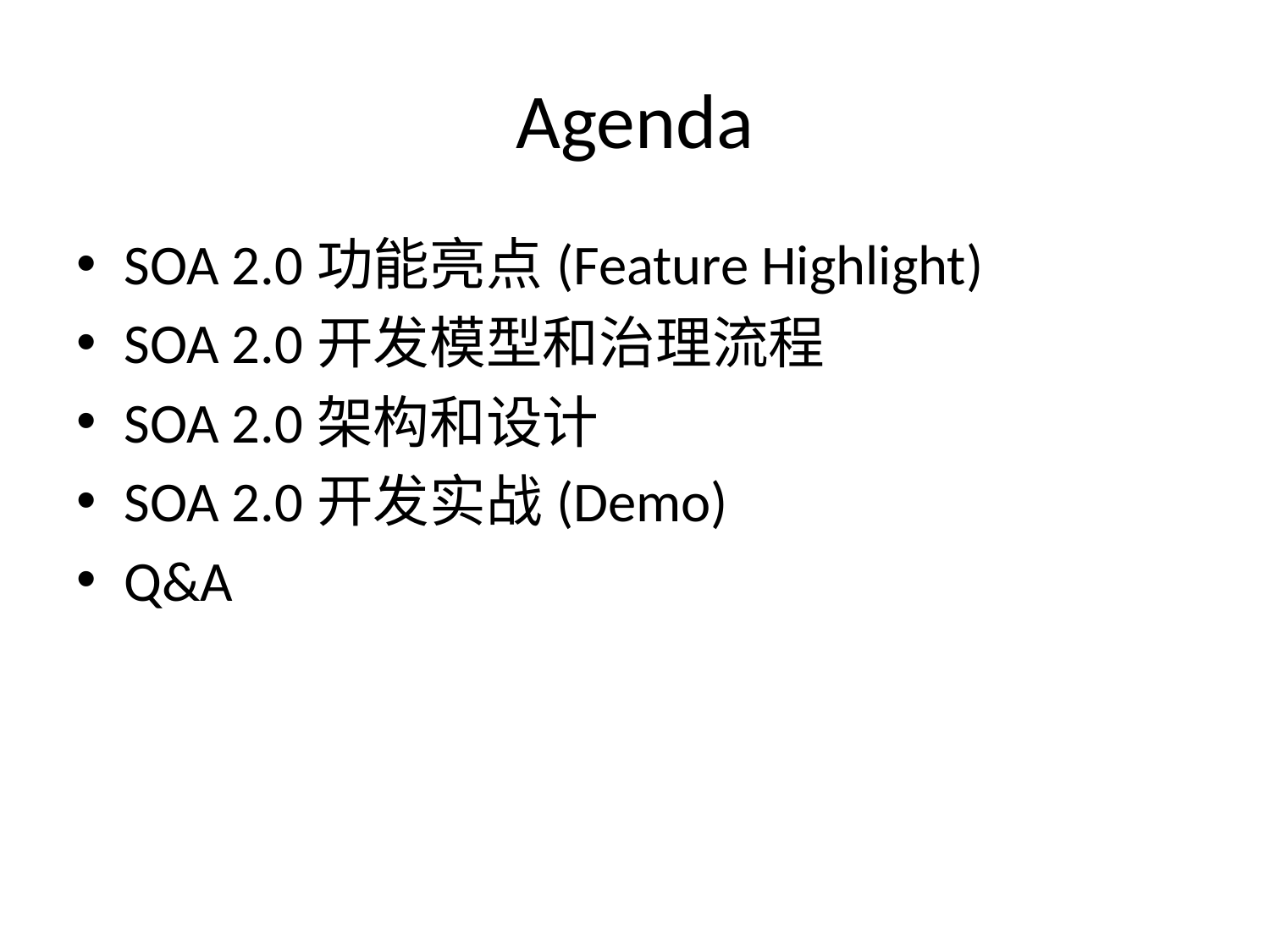

# Agenda
SOA 2.0功能亮点(Feature Highlight)
SOA 2.0开发模型和治理流程
SOA 2.0架构和设计
SOA 2.0开发实战(Demo)
Q&A